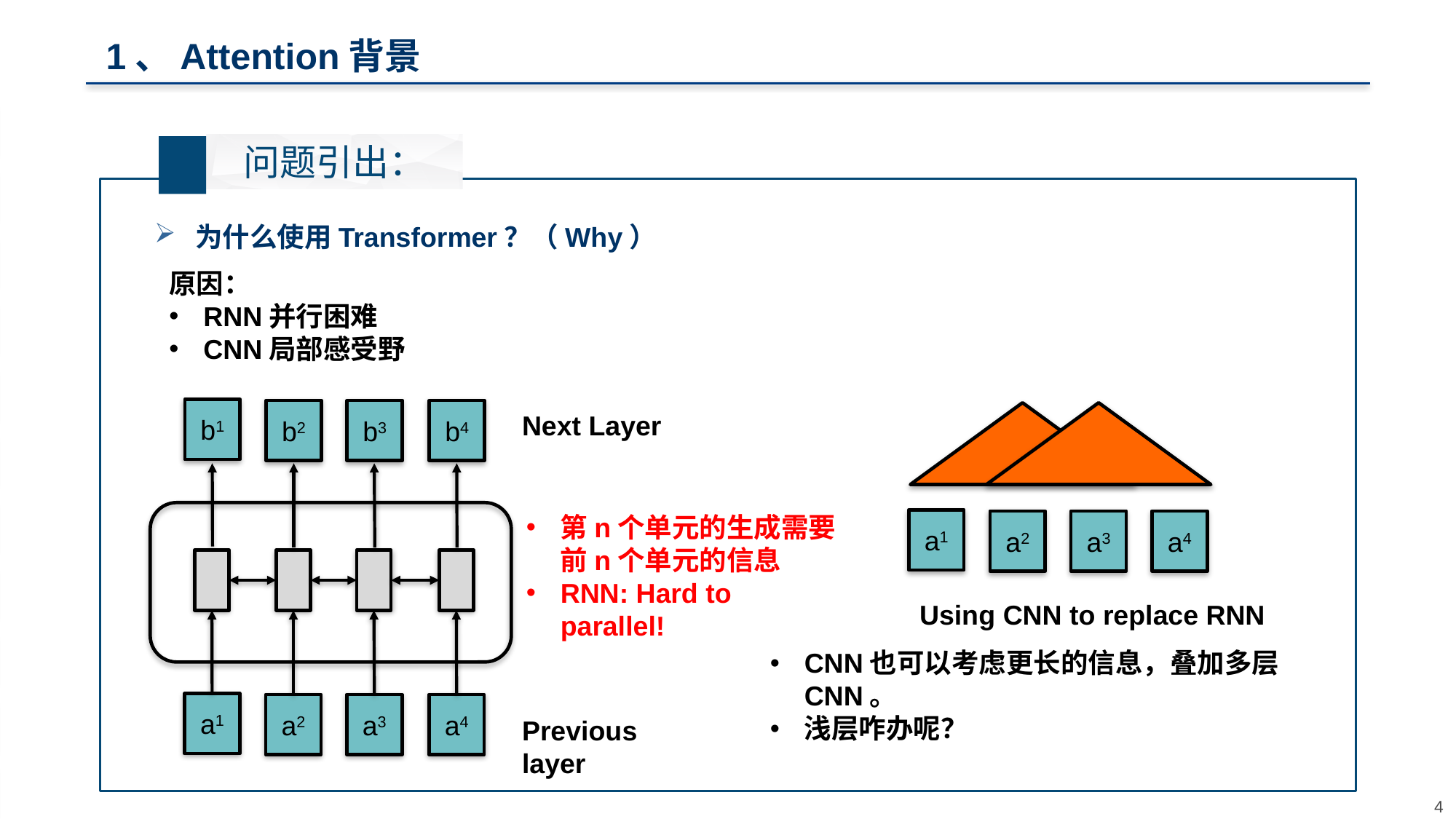

1、Attention背景
问题引出：

为什么使用Transformer？（Why）
原因：
RNN并行困难
CNN局部感受野
b1
b2
b3
b4

Next Layer

第n个单元的生成需要前n个单元的信息
RNN: Hard to parallel!
a1
a2
a3
a4

Using CNN to replace RNN
CNN也可以考虑更长的信息，叠加多层CNN。
浅层咋办呢？
a1
a2
a3
a4
Previous layer
4